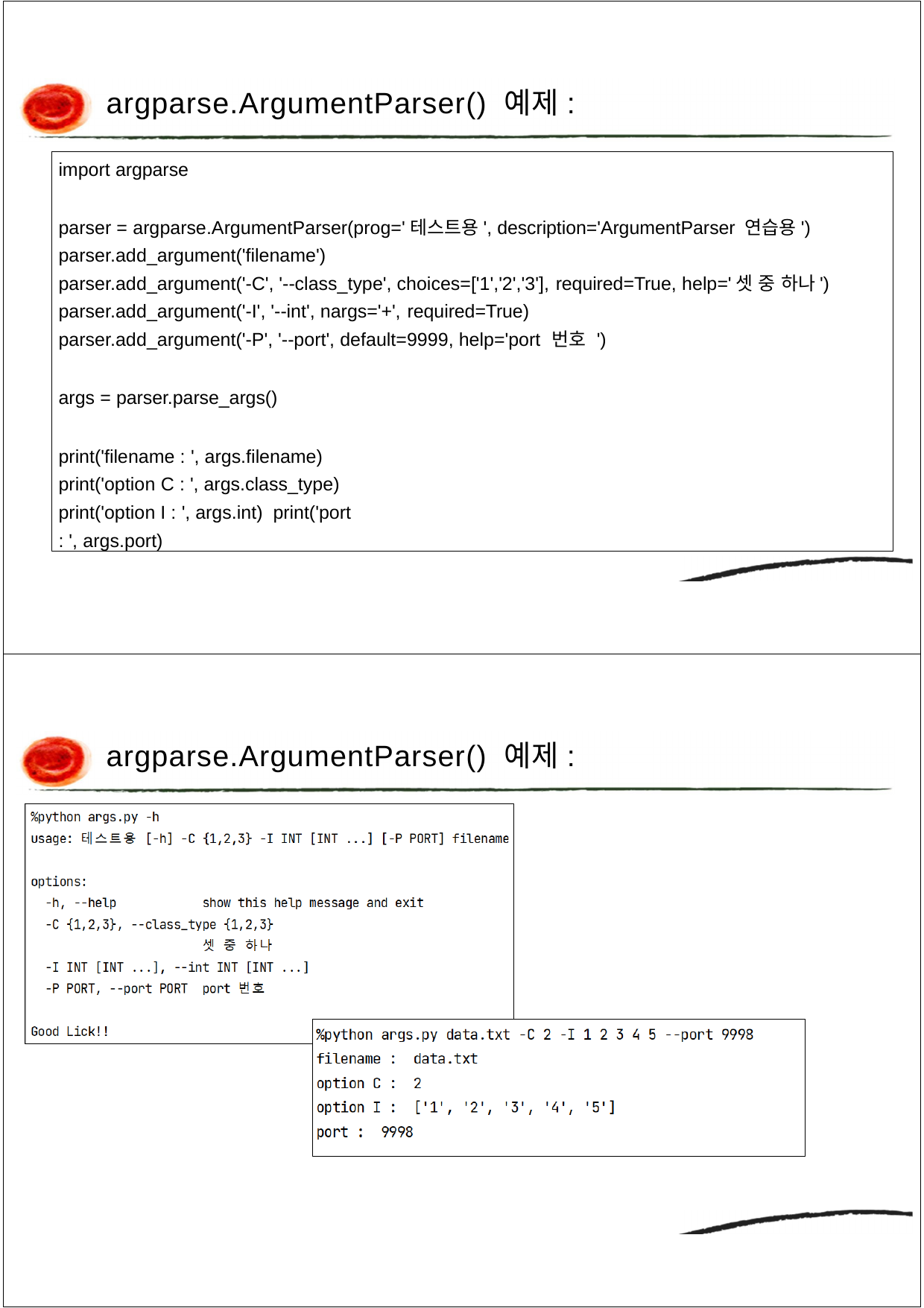

argparse.ArgumentParser() 예제:

import argparse

parser = argparse.ArgumentParser(prog='테스트용', description='ArgumentParser 연습용')  parser.add_argument('filename')
parser.add_argument('-C', '--class_type', choices=['1','2','3'], required=True, help='셋 중 하나')  parser.add_argument('-I', '--int', nargs='+', required=True)
parser.add_argument('-P', '--port', default=9999, help='port 번호 ')

args = parser.parse_args()

print('filename : ', args.filename)  print('option C : ', args.class_type)  print('option I : ', args.int)  print('port : ', args.port)

argparse.ArgumentParser() 예제: